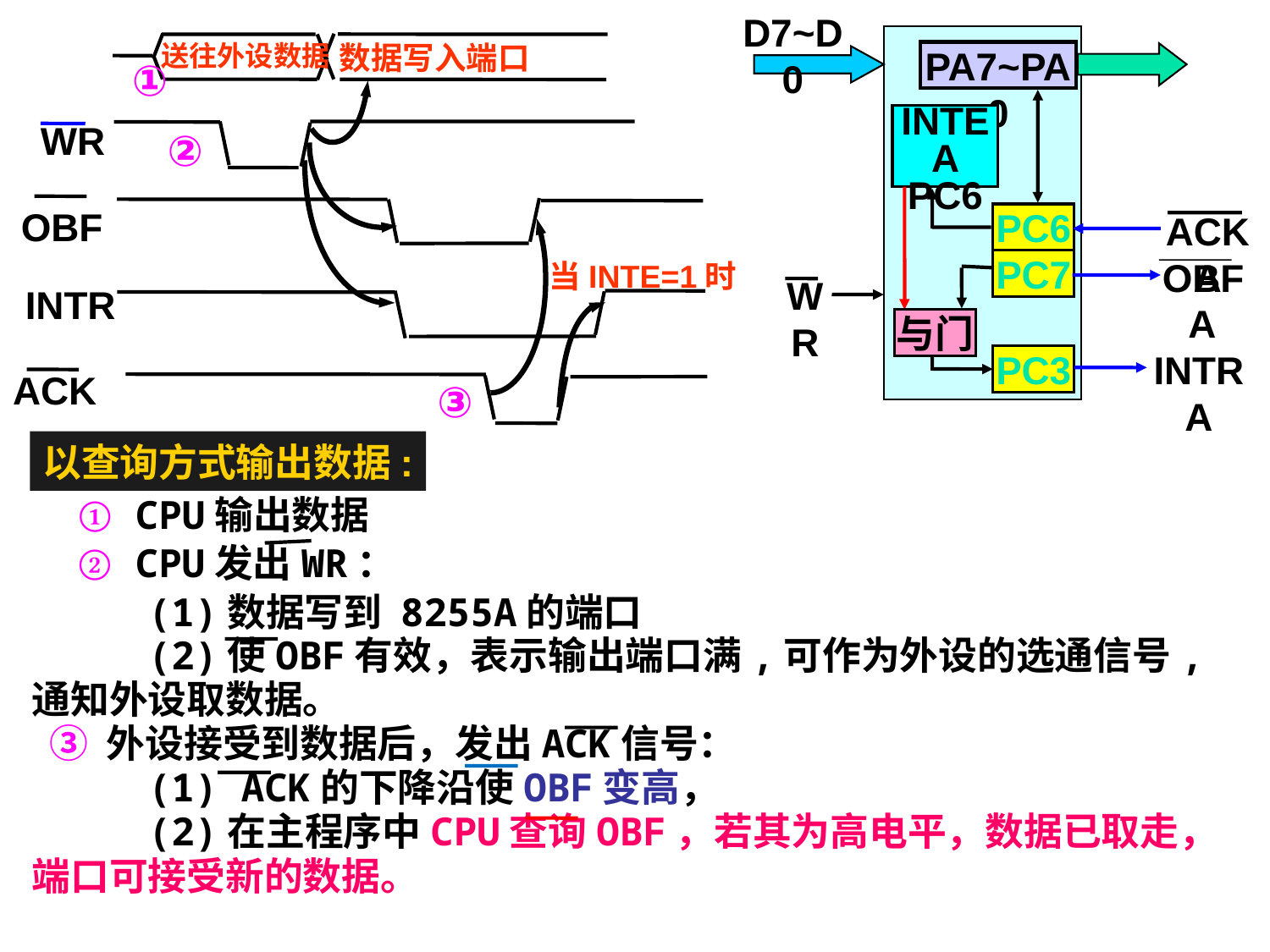

D7~D0

PA7~PA0

INTEA
PC6

PC6
ACKA

INTRA
OBFA

PC7

WR

与门
PC3

数据写入端口
送往外设数据
①

WR

②

OBF

当INTE=1时
INTR

ACK

③

以查询方式输出数据:
  ① CPU输出数据
  ② CPU发出WR：
     (1)数据写到 8255A的端口
     (2)使OBF有效，表示输出端口满,可作为外设的选通信号,通知外设取数据。
  ③ 外设接受到数据后，发出ACK信号：
     (1) ACK的下降沿使OBF变高，
     (2)在主程序中CPU查询OBF，若其为高电平，数据已取走，端口可接受新的数据。